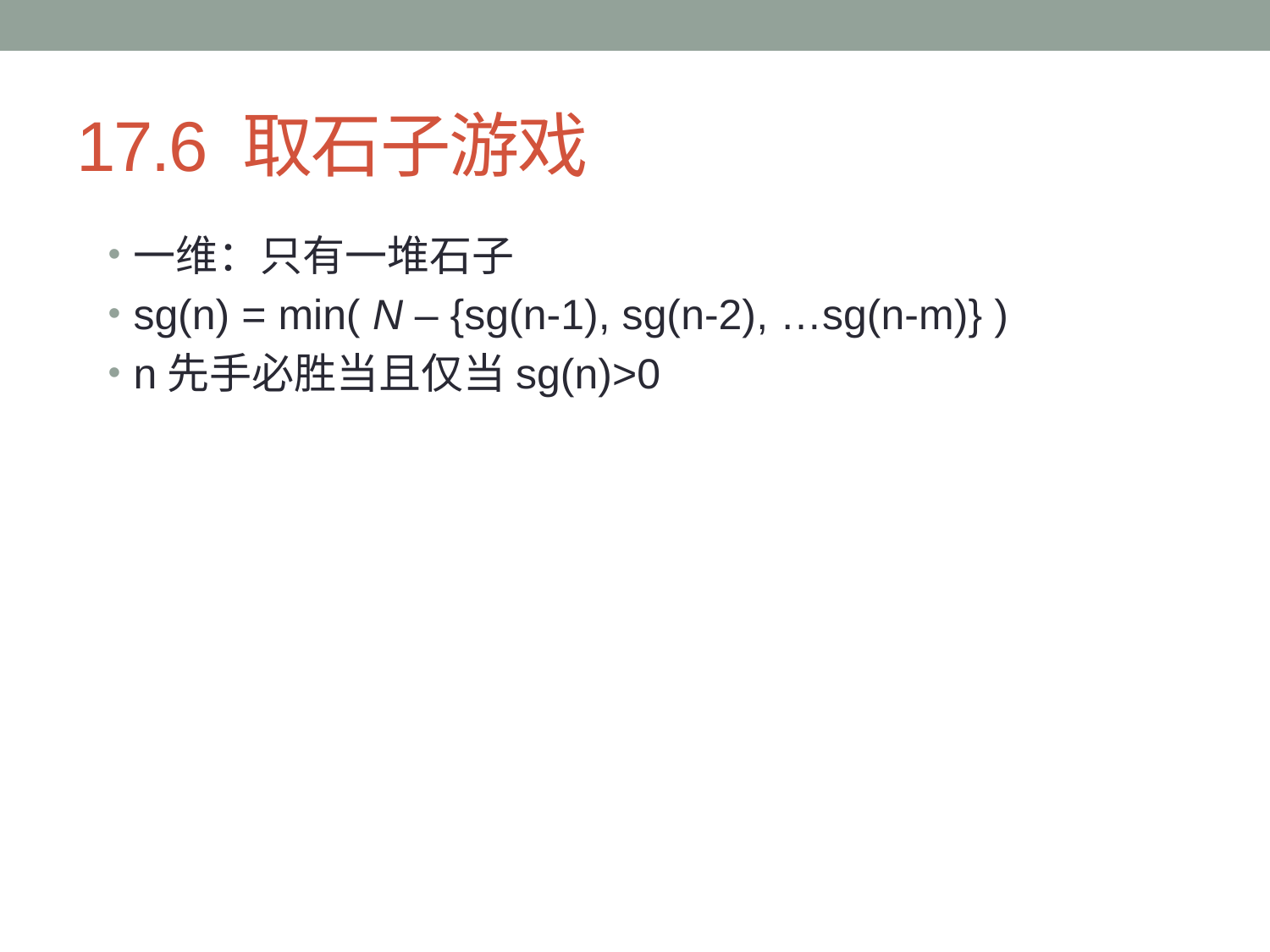

# 17.6 取石子游戏
一维：只有一堆石子
sg(n) = min( N – {sg(n-1), sg(n-2), …sg(n-m)} )
n先手必胜当且仅当sg(n)>0